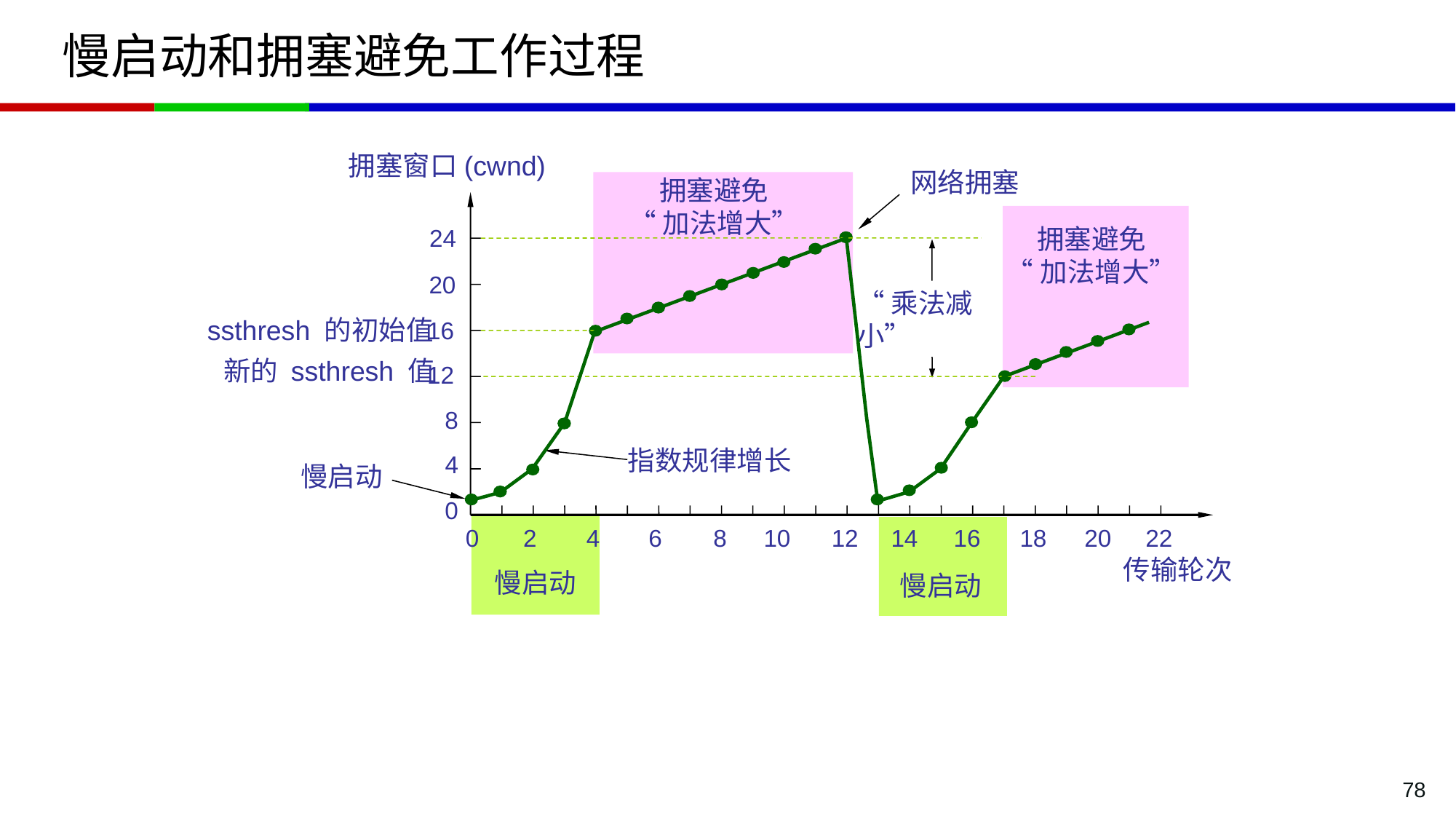

# 慢启动和拥塞避免工作过程
拥塞窗口(cwnd)
网络拥塞
拥塞避免
“加法增大”

拥塞避免
“加法增大”
24

20

“乘法减小”

ssthresh 的初始值
16

新的 ssthresh 值
12

8

指数规律增长
4

慢启动

0

0
2
4
6
8
10
12
14
16
18
20
22
传输轮次
慢启动
慢启动
78